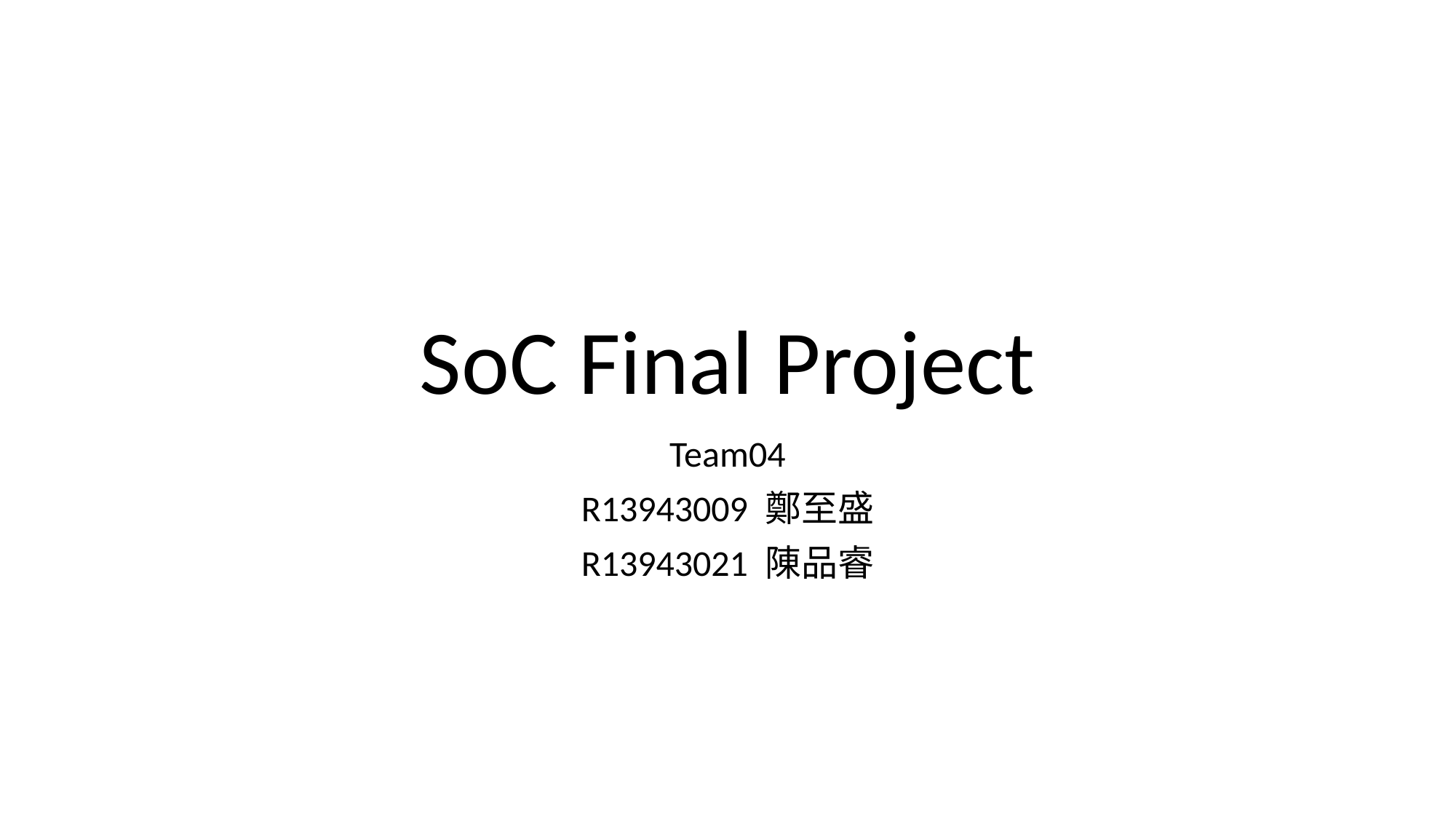

# SoC Final Project
Team04
R13943009 鄭至盛
R13943021 陳品睿